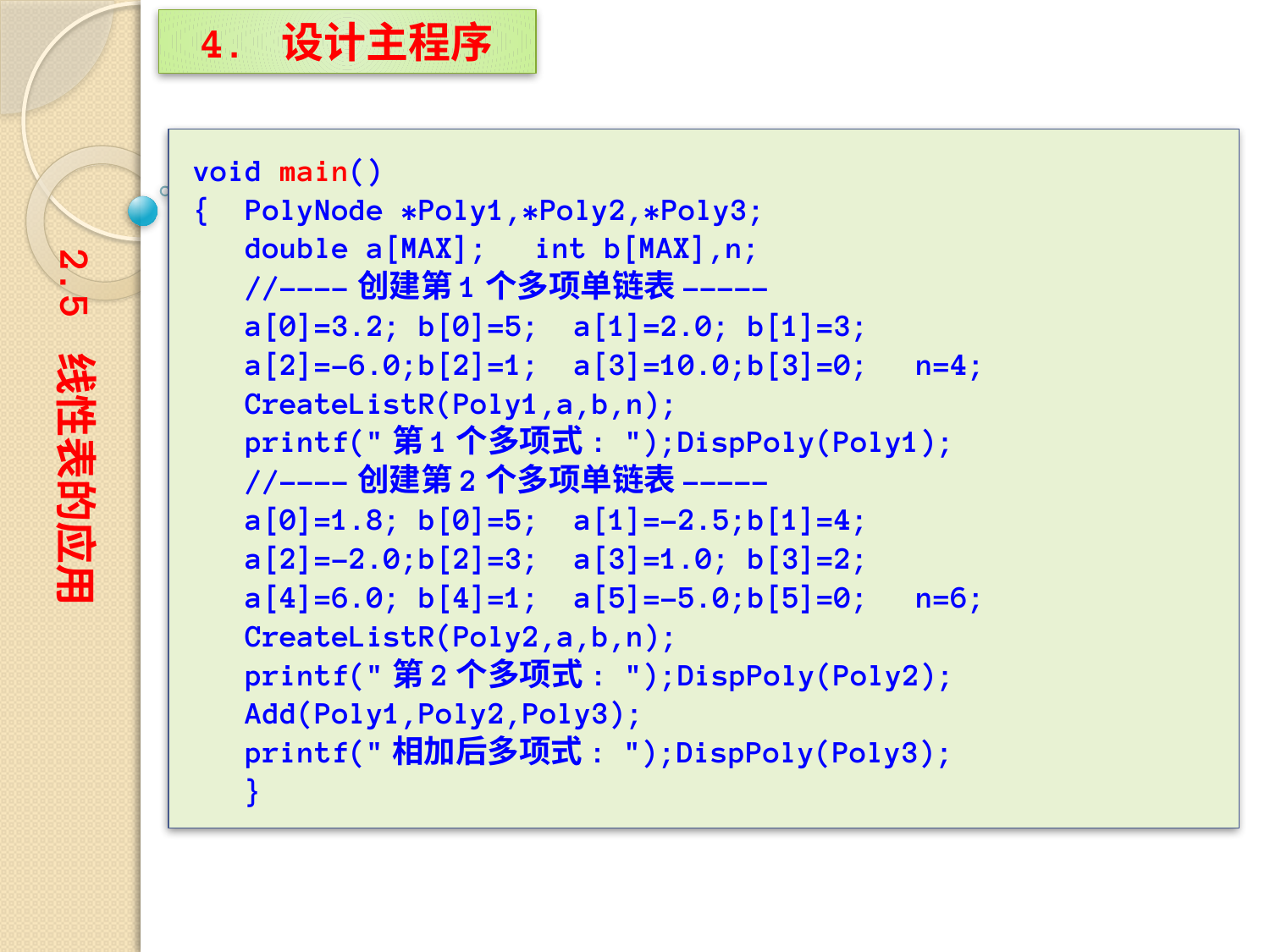

4. 设计主程序
void main()
{  PolyNode *Poly1,*Poly2,*Poly3;
   double a[MAX];　int b[MAX],n;
   //----创建第1个多项单链表-----
   a[0]=3.2; b[0]=5;	a[1]=2.0; b[1]=3;
   a[2]=-6.0;b[2]=1;	a[3]=10.0;b[3]=0;　n=4;
   CreateListR(Poly1,a,b,n);
   printf("第1个多项式: ");DispPoly(Poly1);
   //----创建第2个多项单链表-----
   a[0]=1.8; b[0]=5;	a[1]=-2.5;b[1]=4;
   a[2]=-2.0;b[2]=3;	a[3]=1.0; b[3]=2;
   a[4]=6.0; b[4]=1;	a[5]=-5.0;b[5]=0;　n=6;
   CreateListR(Poly2,a,b,n);
   printf("第2个多项式: ");DispPoly(Poly2);
   Add(Poly1,Poly2,Poly3);
   printf("相加后多项式: ");DispPoly(Poly3);
   }
2.5 线性表的应用